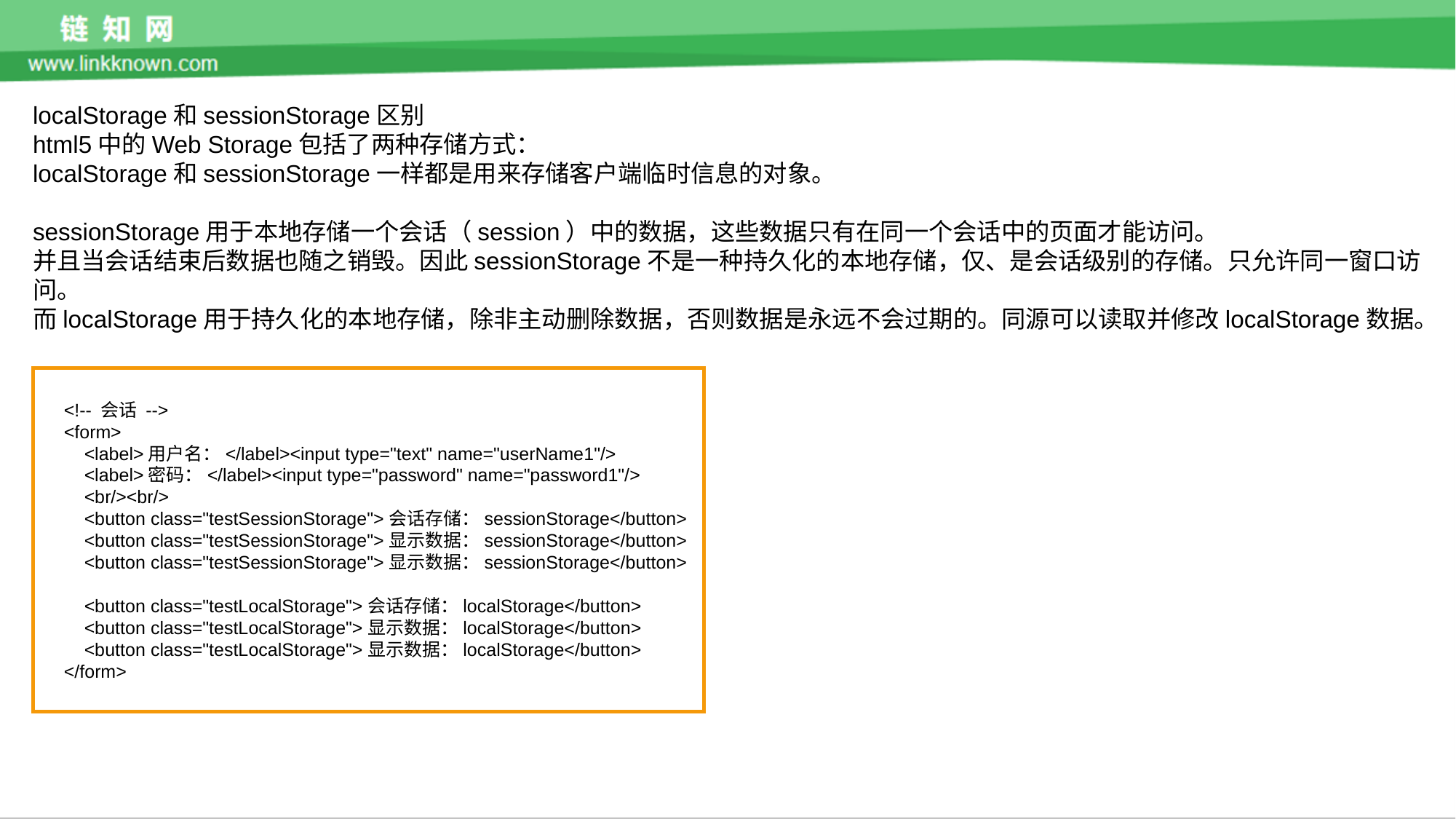

localStorage和sessionStorage区别
html5中的Web Storage包括了两种存储方式：
localStorage和sessionStorage一样都是用来存储客户端临时信息的对象。

sessionStorage用于本地存储一个会话（session）中的数据，这些数据只有在同一个会话中的页面才能访问。
并且当会话结束后数据也随之销毁。因此sessionStorage不是一种持久化的本地存储，仅、是会话级别的存储。只允许同一窗口访问。
而localStorage用于持久化的本地存储，除非主动删除数据，否则数据是永远不会过期的。同源可以读取并修改localStorage数据。
    <!-- 会话 -->
    <form>
        <label>用户名：</label><input type="text" name="userName1"/>
        <label>密码：</label><input type="password" name="password1"/>
        <br/><br/>
        <button class="testSessionStorage">会话存储：sessionStorage</button>
        <button class="testSessionStorage">显示数据：sessionStorage</button>
        <button class="testSessionStorage">显示数据：sessionStorage</button>

        <button class="testLocalStorage">会话存储：localStorage</button>
        <button class="testLocalStorage">显示数据：localStorage</button>
        <button class="testLocalStorage">显示数据：localStorage</button>
    </form>